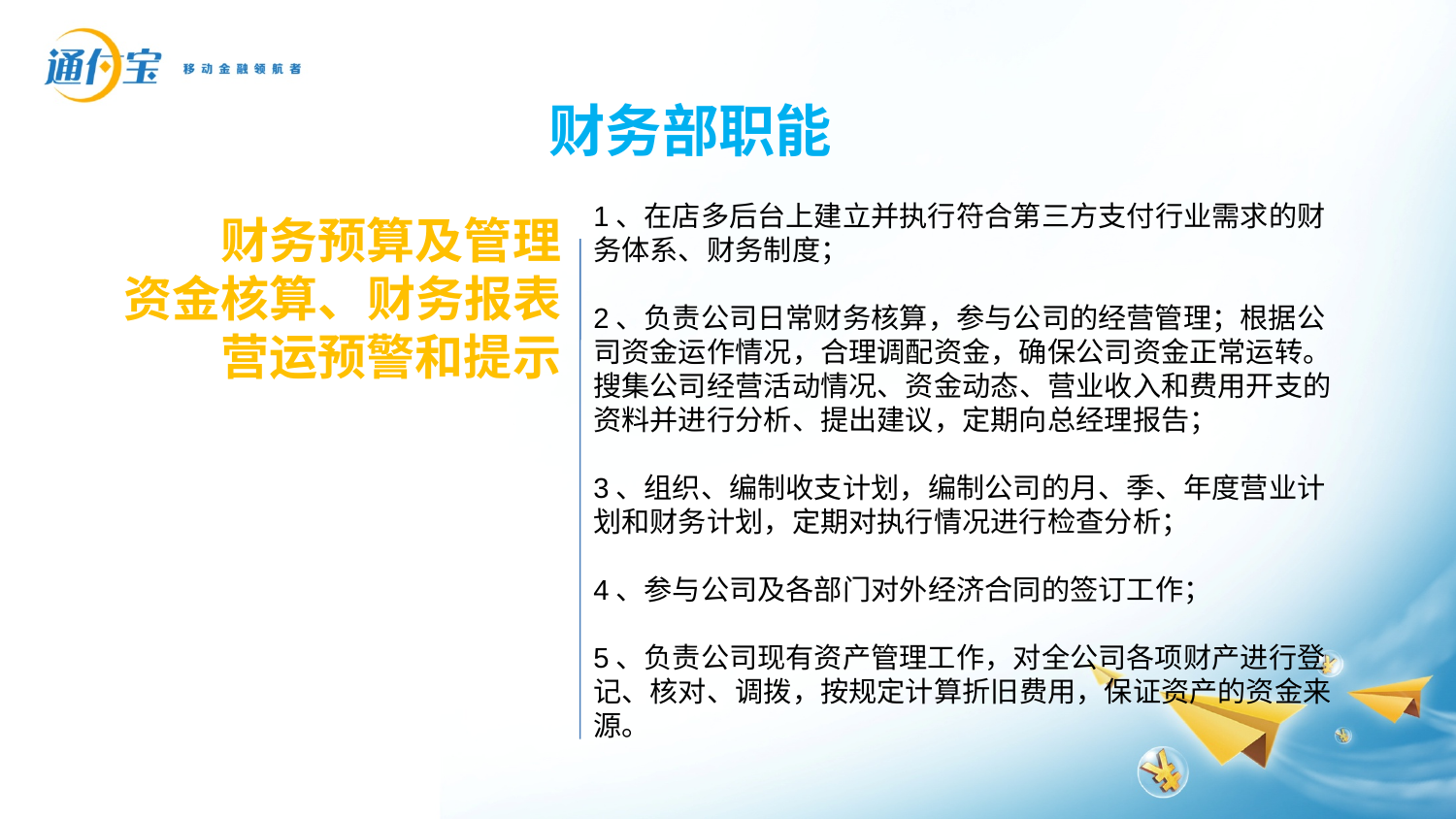

财务部职能
1、在店多后台上建立并执行符合第三方支付行业需求的财务体系、财务制度；

2、负责公司日常财务核算，参与公司的经营管理；根据公司资金运作情况，合理调配资金，确保公司资金正常运转。
搜集公司经营活动情况、资金动态、营业收入和费用开支的资料并进行分析、提出建议，定期向总经理报告；

3、组织、编制收支计划，编制公司的月、季、年度营业计划和财务计划，定期对执行情况进行检查分析；

4、参与公司及各部门对外经济合同的签订工作；

5、负责公司现有资产管理工作，对全公司各项财产进行登记、核对、调拨，按规定计算折旧费用，保证资产的资金来源。
财务预算及管理
资金核算、财务报表
营运预警和提示